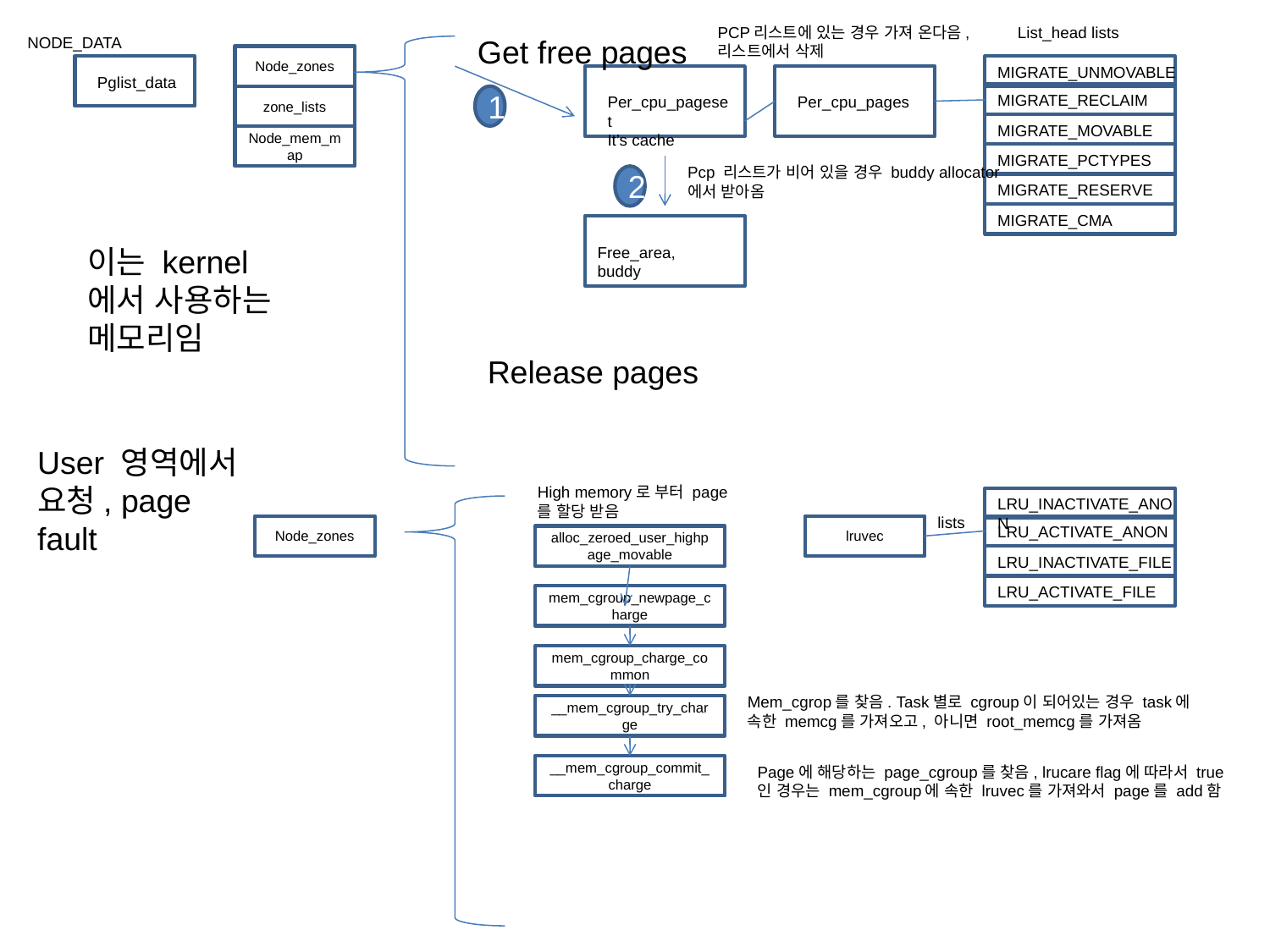

PCP리스트에 있는 경우 가져 온다음, 리스트에서 삭제
List_head lists
NODE_DATA
Get free pages

Node_zones

MIGRATE_UNMOVABLE
Pglist_data

MIGRATE_RECLAIM
zone_lists
1
Per_cpu_pageset
It’s cache
Per_cpu_pages

MIGRATE_MOVABLE
Node_mem_map

MIGRATE_PCTYPES
Pcp 리스트가 비어 있을 경우 buddy allocator에서 받아옴
2

MIGRATE_RESERVE

MIGRATE_CMA

이는 kernel에서 사용하는 메모리임
Free_area, buddy
Release pages
User 영역에서 요청, page fault
High memory로 부터 page를 할당 받음

LRU_INACTIVATE_ANON

lists
Node_zones
lruvec

LRU_ACTIVATE_ANON
alloc_zeroed_user_highpage_movable

LRU_INACTIVATE_FILE

LRU_ACTIVATE_FILE
mem_cgroup_newpage_charge
mem_cgroup_charge_common
Mem_cgrop를 찾음. Task별로 cgroup이 되어있는 경우 task에 속한 memcg를 가져오고, 아니면 root_memcg를 가져옴
__mem_cgroup_try_charge
__mem_cgroup_commit_charge
Page에 해당하는 page_cgroup를 찾음, lrucare flag에 따라서 true인 경우는 mem_cgroup에 속한 lruvec를 가져와서 page를 add함